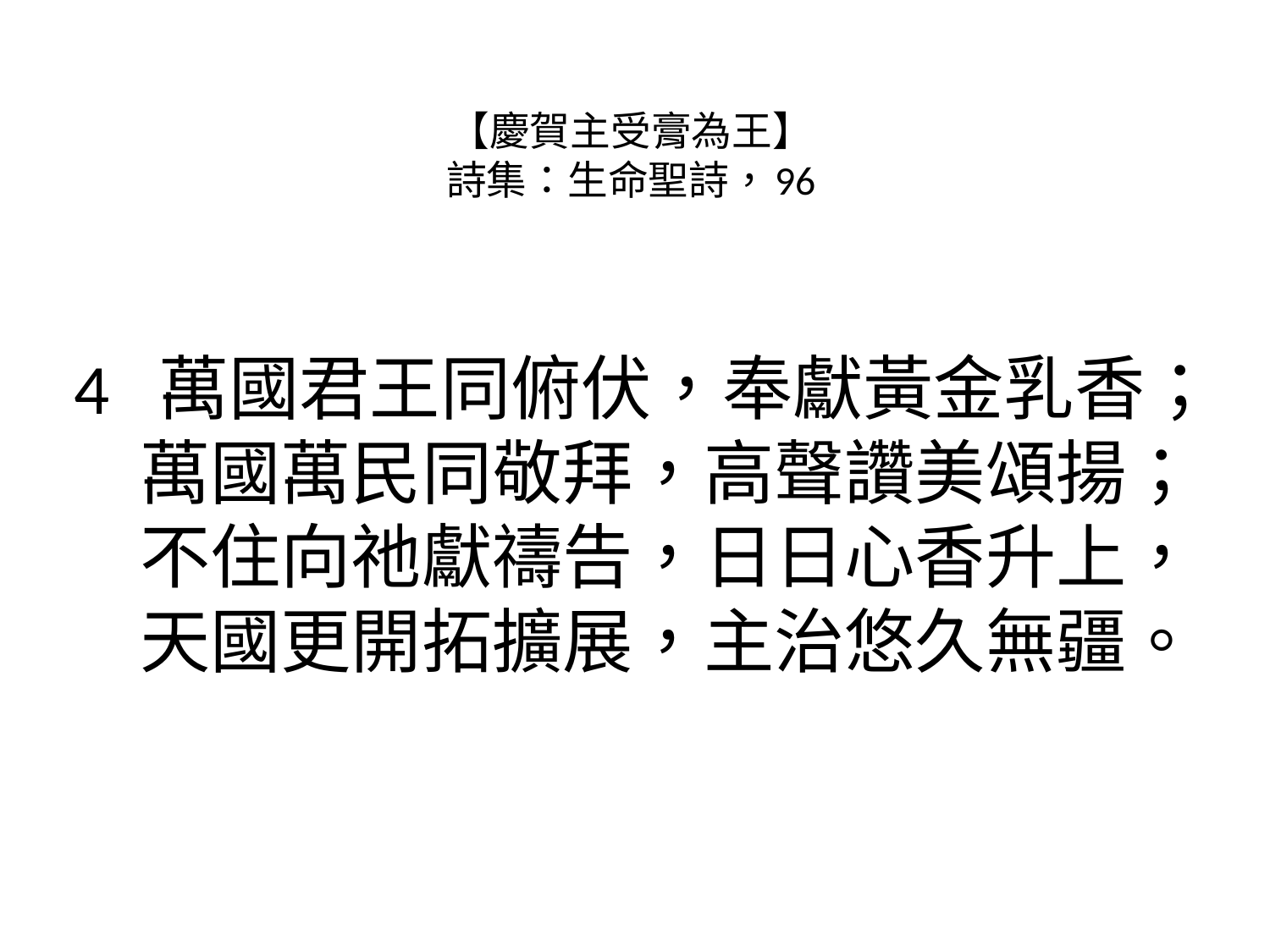

# 【慶賀主受膏為王】 詩集：生命聖詩，96
4  萬國君王同俯伏，奉獻黃金乳香；
萬國萬民同敬拜，高聲讚美頌揚；
不住向祂獻禱告，日日心香升上，
天國更開拓擴展，主治悠久無疆。